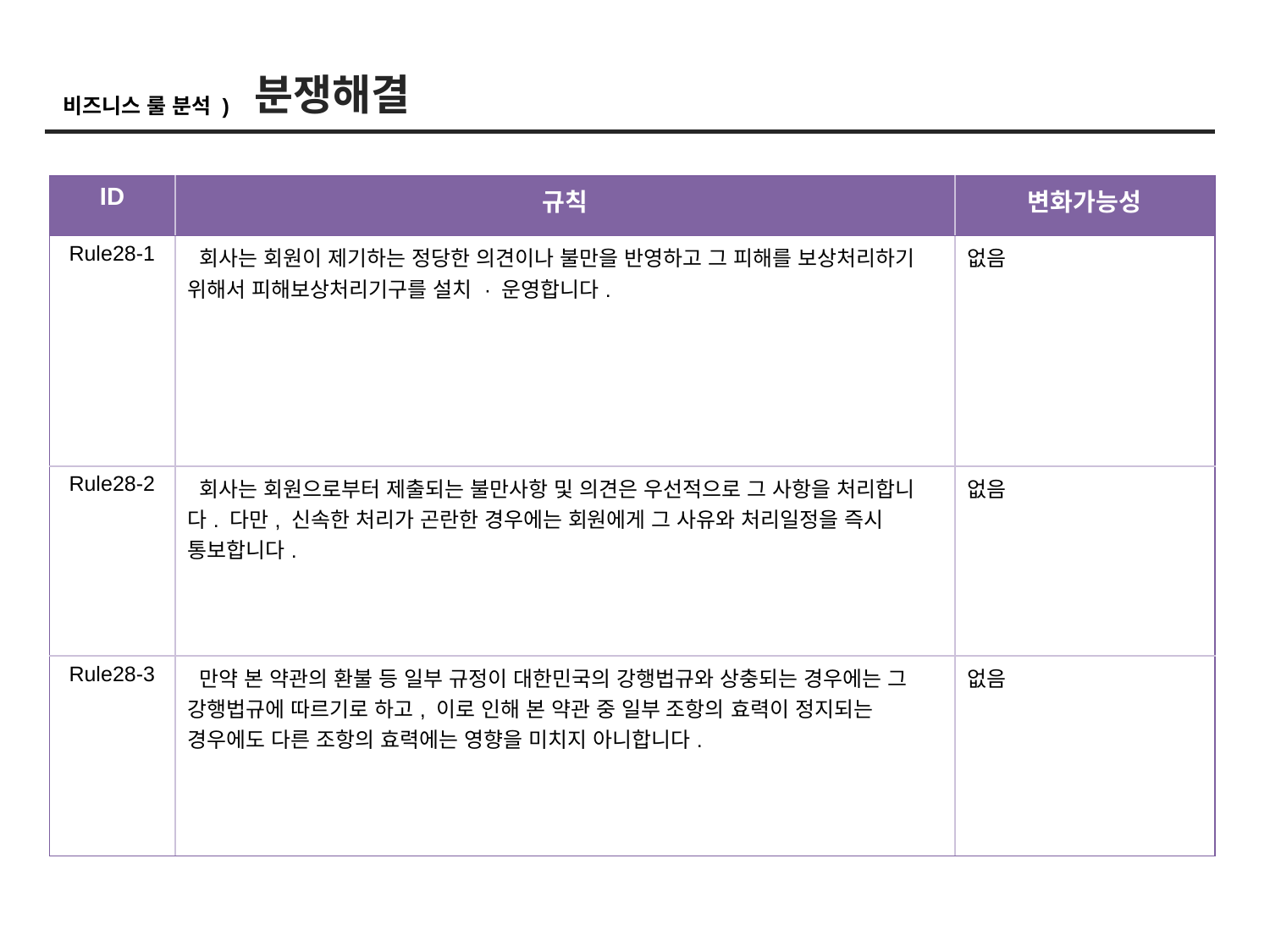

분쟁해결
비즈니스 룰 분석 )
| ID | 규칙 | 변화가능성 |
| --- | --- | --- |
| Rule28-1 | 회사는 회원이 제기하는 정당한 의견이나 불만을 반영하고 그 피해를 보상처리하기 위해서 피해보상처리기구를 설치 · 운영합니다. | 없음 |
| Rule28-2 | 회사는 회원으로부터 제출되는 불만사항 및 의견은 우선적으로 그 사항을 처리합니다. 다만, 신속한 처리가 곤란한 경우에는 회원에게 그 사유와 처리일정을 즉시 통보합니다. | 없음 |
| Rule28-3 | 만약 본 약관의 환불 등 일부 규정이 대한민국의 강행법규와 상충되는 경우에는 그 강행법규에 따르기로 하고, 이로 인해 본 약관 중 일부 조항의 효력이 정지되는 경우에도 다른 조항의 효력에는 영향을 미치지 아니합니다. | 없음 |